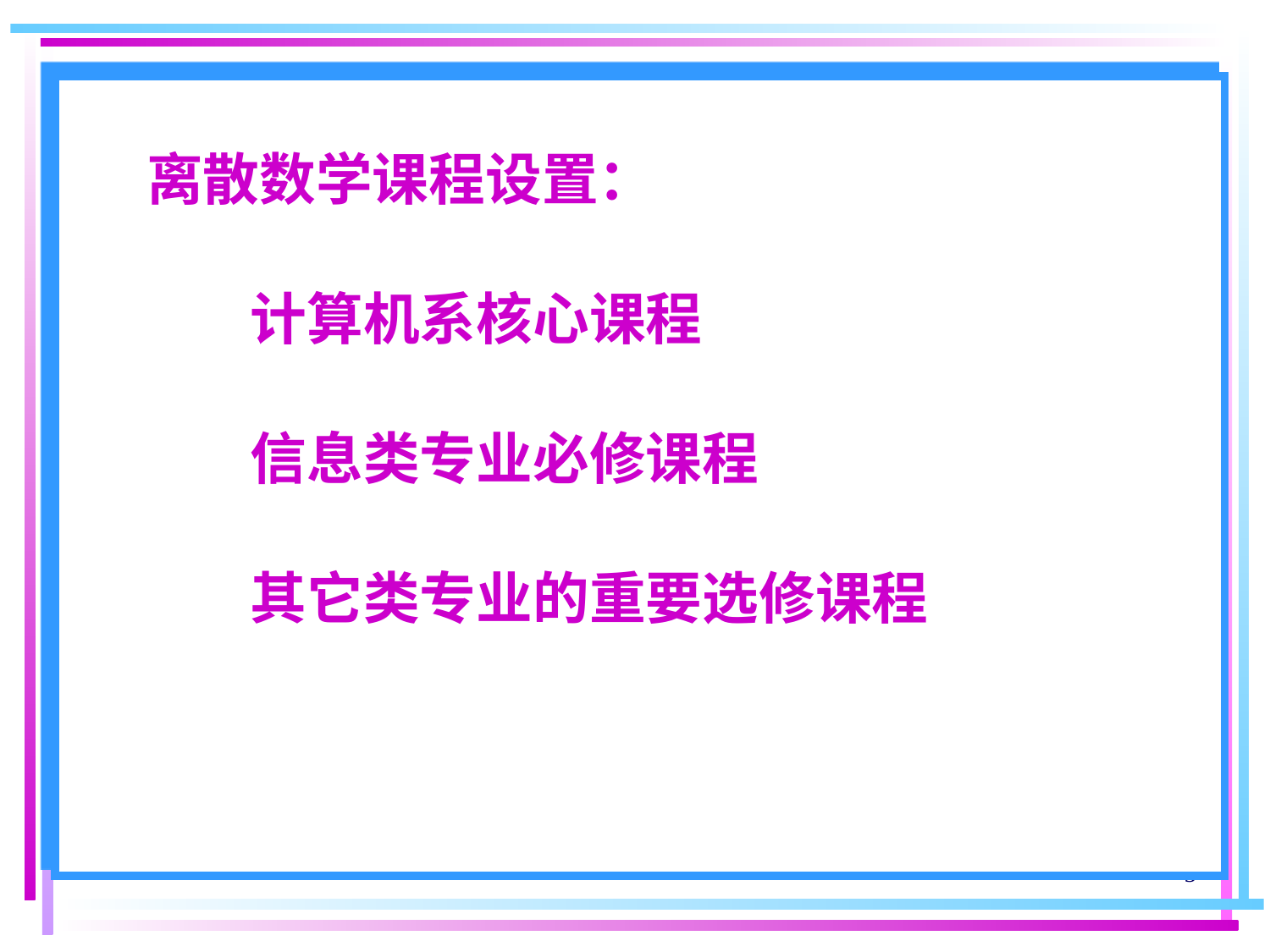

离散数学课程设置：
       计算机系核心课程
       信息类专业必修课程
       其它类专业的重要选修课程
5